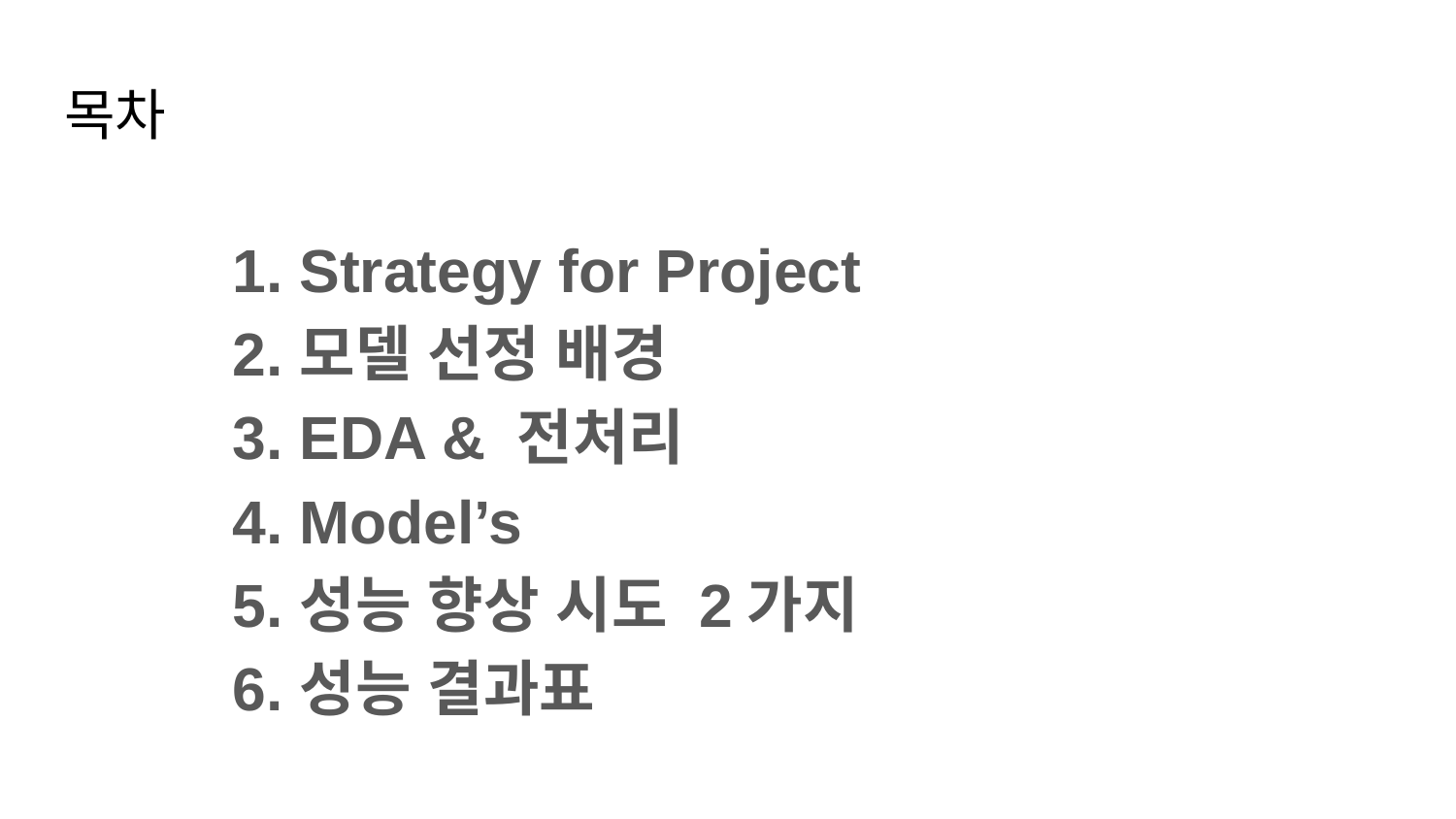

# 목차
Strategy for Project
모델 선정 배경
EDA & 전처리
Model’s
성능 향상 시도 2가지
성능 결과표